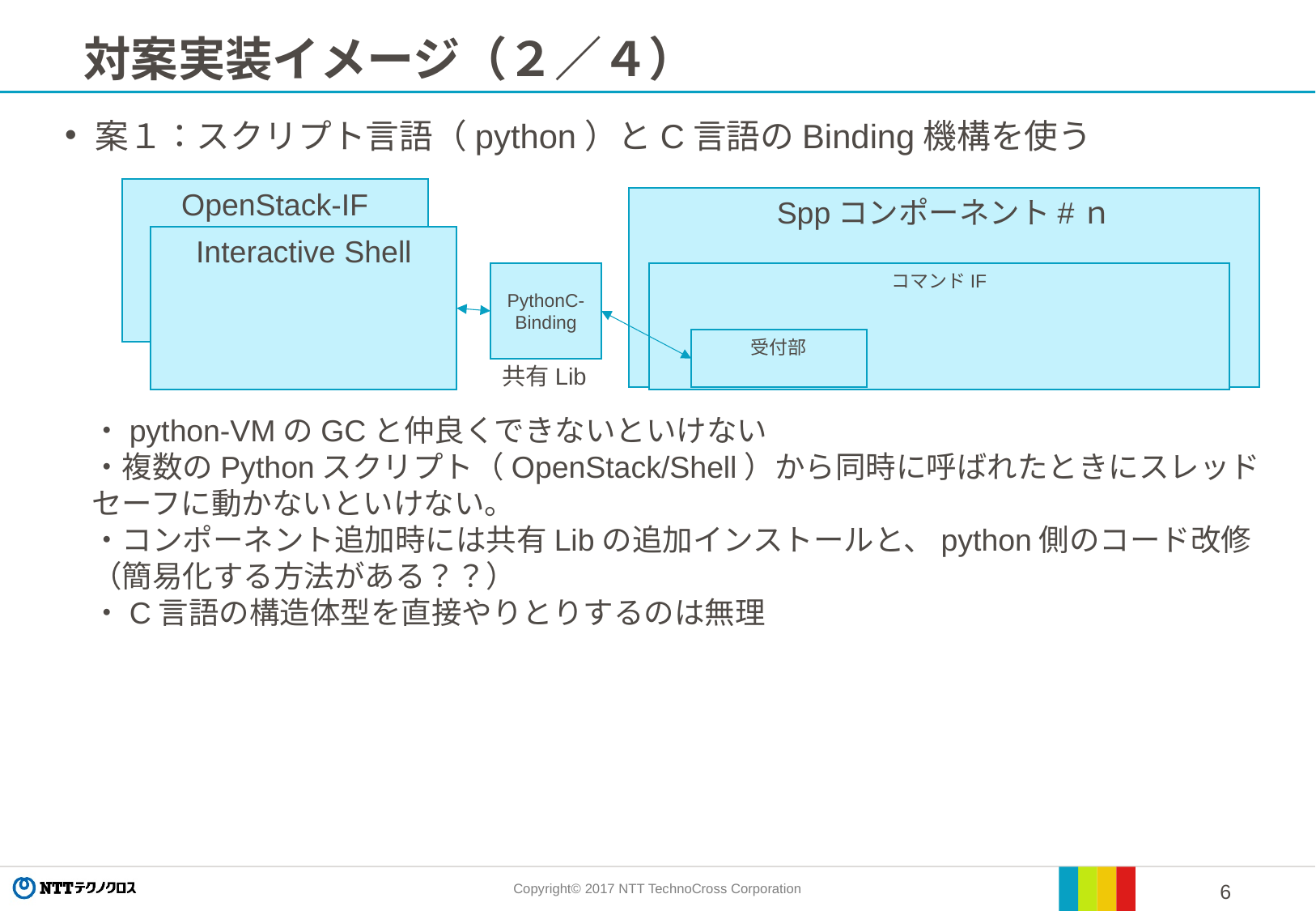

# 対案実装イメージ（２／４）
案１：スクリプト言語（python）とC言語のBinding機構を使う
OpenStack-IF
Sppコンポーネント#ｎ
Interactive Shell
PythonC-Binding
コマンドIF
受付部
共有Lib
・python-VMのGCと仲良くできないといけない
・複数のPythonスクリプト（OpenStack/Shell）から同時に呼ばれたときにスレッドセーフに動かないといけない。
・コンポーネント追加時には共有Libの追加インストールと、python側のコード改修（簡易化する方法がある？？）
・C言語の構造体型を直接やりとりするのは無理